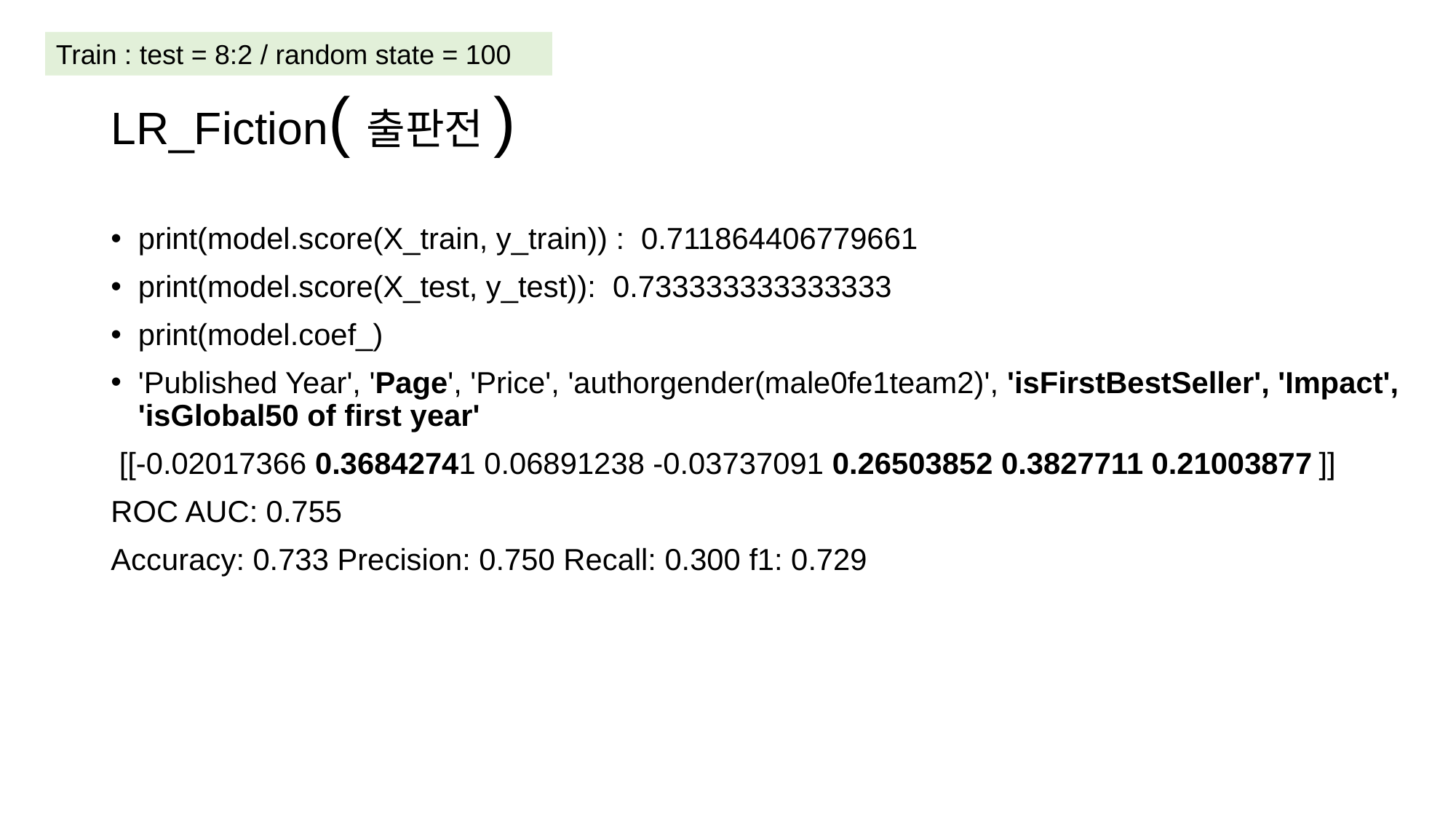

Train : test = 8:2 / random state = 100
# LR_Fiction(출판전)
print(model.score(X_train, y_train)) :  0.711864406779661
print(model.score(X_test, y_test)):  0.733333333333333
print(model.coef_)
'Published Year', 'Page', 'Price', 'authorgender(male0fe1team2)', 'isFirstBestSeller', 'Impact', 'isGlobal50 of first year'
 [[-0.02017366 0.36842741 0.06891238 -0.03737091 0.26503852 0.3827711 0.21003877 ]]
ROC AUC: 0.755
Accuracy: 0.733 Precision: 0.750 Recall: 0.300 f1: 0.729